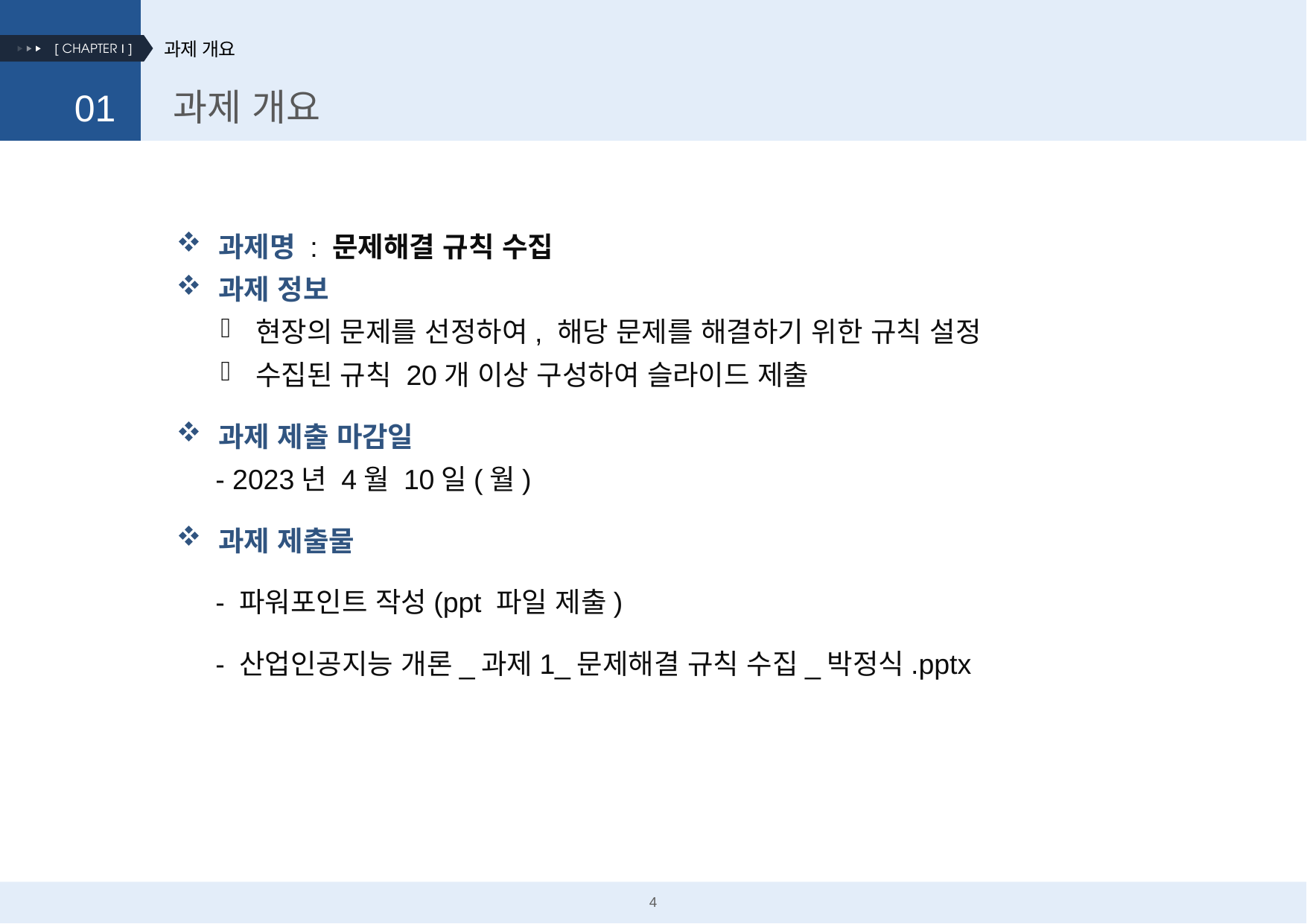

과제 개요
01
과제명 : 문제해결 규칙 수집
과제 정보
현장의 문제를 선정하여, 해당 문제를 해결하기 위한 규칙 설정
수집된 규칙 20개 이상 구성하여 슬라이드 제출
과제 제출 마감일
     - 2023년 4월 10일(월)
과제 제출물
     - 파워포인트 작성(ppt 파일 제출)
     - 산업인공지능 개론_과제1_문제해결 규칙 수집_박정식.pptx